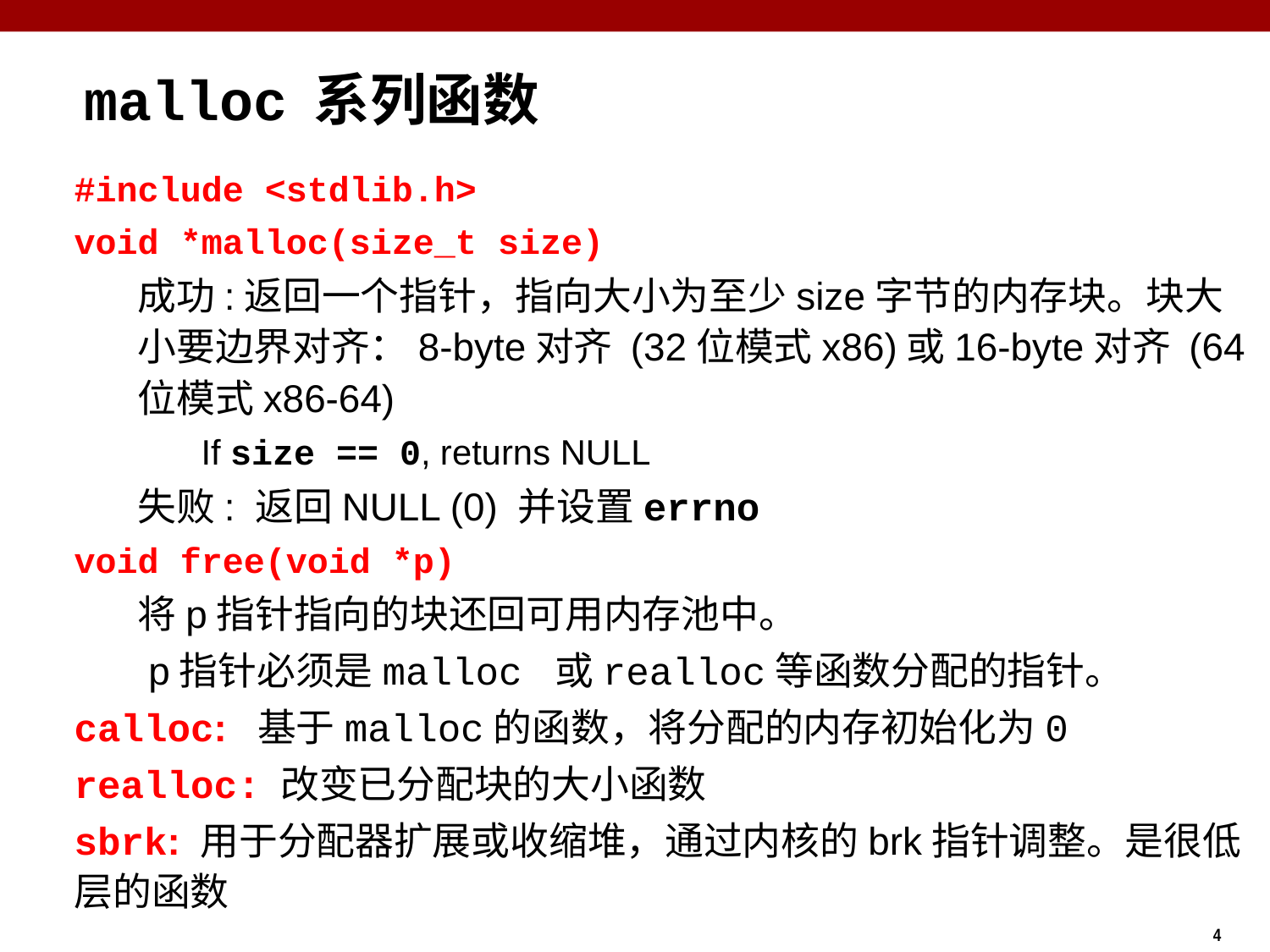

# malloc 系列函数
#include <stdlib.h>
void *malloc(size_t size)
成功:返回一个指针，指向大小为至少size字节的内存块。块大小要边界对齐：8-byte对齐 (32位模式x86)或16-byte对齐 (64位模式x86-64)
If size == 0, returns NULL
失败: 返回NULL (0) 并设置errno
void free(void *p)
将p指针指向的块还回可用内存池中。
 p指针必须是malloc 或realloc等函数分配的指针。
calloc:  基于malloc的函数，将分配的内存初始化为0
realloc: 改变已分配块的大小函数
sbrk: 用于分配器扩展或收缩堆，通过内核的brk指针调整。是很低层的函数